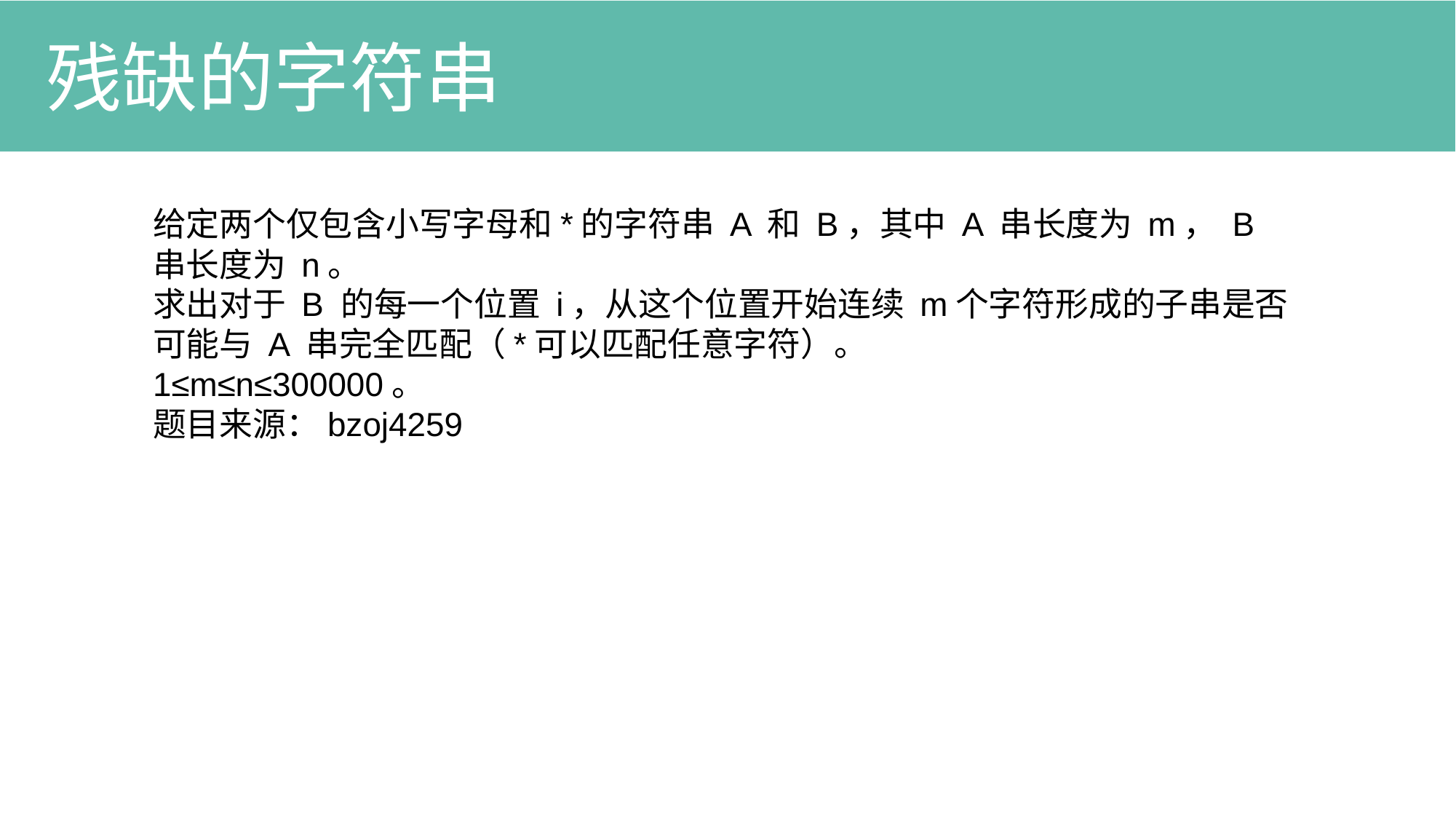

残缺的字符串
给定两个仅包含小写字母和*的字符串 A 和 B，其中 A 串长度为 m， B 串长度为 n。
求出对于 B 的每一个位置 i，从这个位置开始连续 m个字符形成的子串是否可能与 A 串完全匹配（*可以匹配任意字符）。
1≤m≤n≤300000。
题目来源：bzoj4259